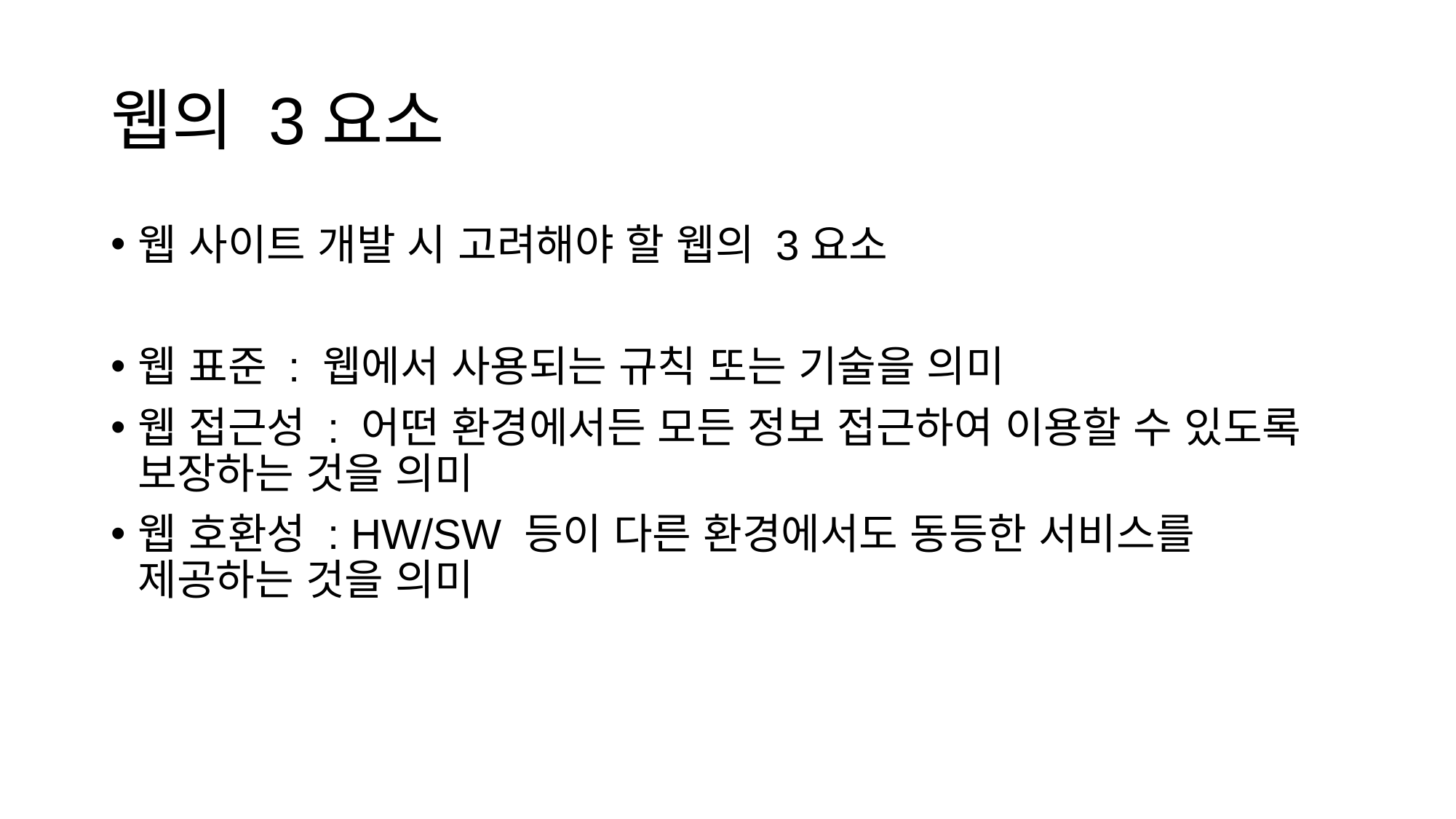

# 웹의 3요소
웹 사이트 개발 시 고려해야 할 웹의 3요소

웹 표준 : 웹에서 사용되는 규칙 또는 기술을 의미
웹 접근성 : 어떤 환경에서든 모든 정보 접근하여 이용할 수 있도록 보장하는 것을 의미
웹 호환성 : HW/SW 등이 다른 환경에서도 동등한 서비스를 제공하는 것을 의미